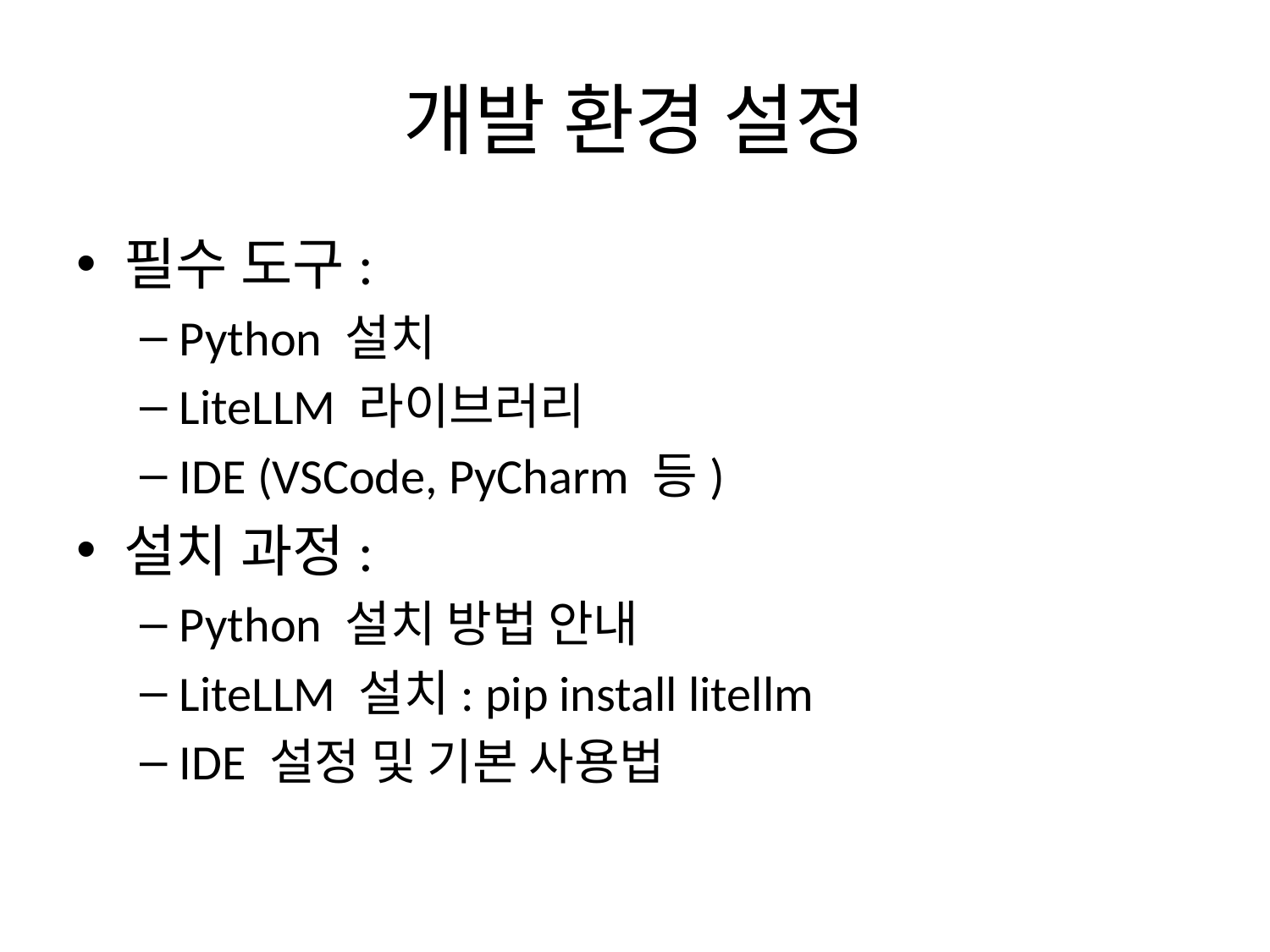

# 개발 환경 설정
필수 도구:
Python 설치
LiteLLM 라이브러리
IDE (VSCode, PyCharm 등)
설치 과정:
Python 설치 방법 안내
LiteLLM 설치: pip install litellm
IDE 설정 및 기본 사용법